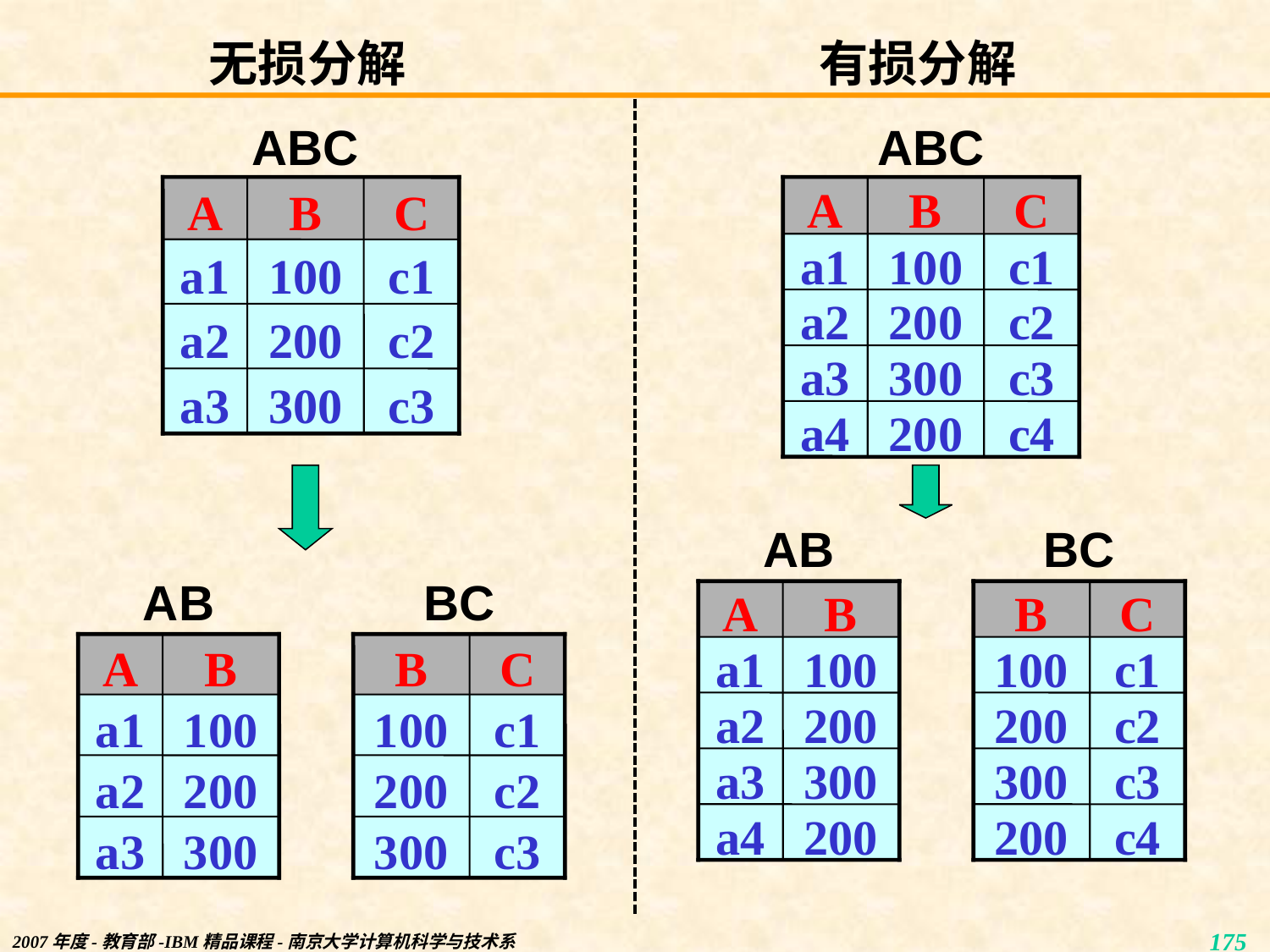

无损分解
有损分解
ABC
A

B

C

a1

100
c1
a2

200
c2
a3

300
c3

ABC
A

B

C

a1

100
c1
a2

200
c2
a3

300
c3
a4

200
c4

AB
A

B

a1

100
a2

200
a3

300
a4

200

BC
B

C

100

c1
200

c2
300

c3
200

c4

AB
A

B

a1

100
a2

200
a3

300

BC
B

C

100

c1
200

c2
300

c3

175
2007年度-教育部-IBM精品课程-南京大学计算机科学与技术系